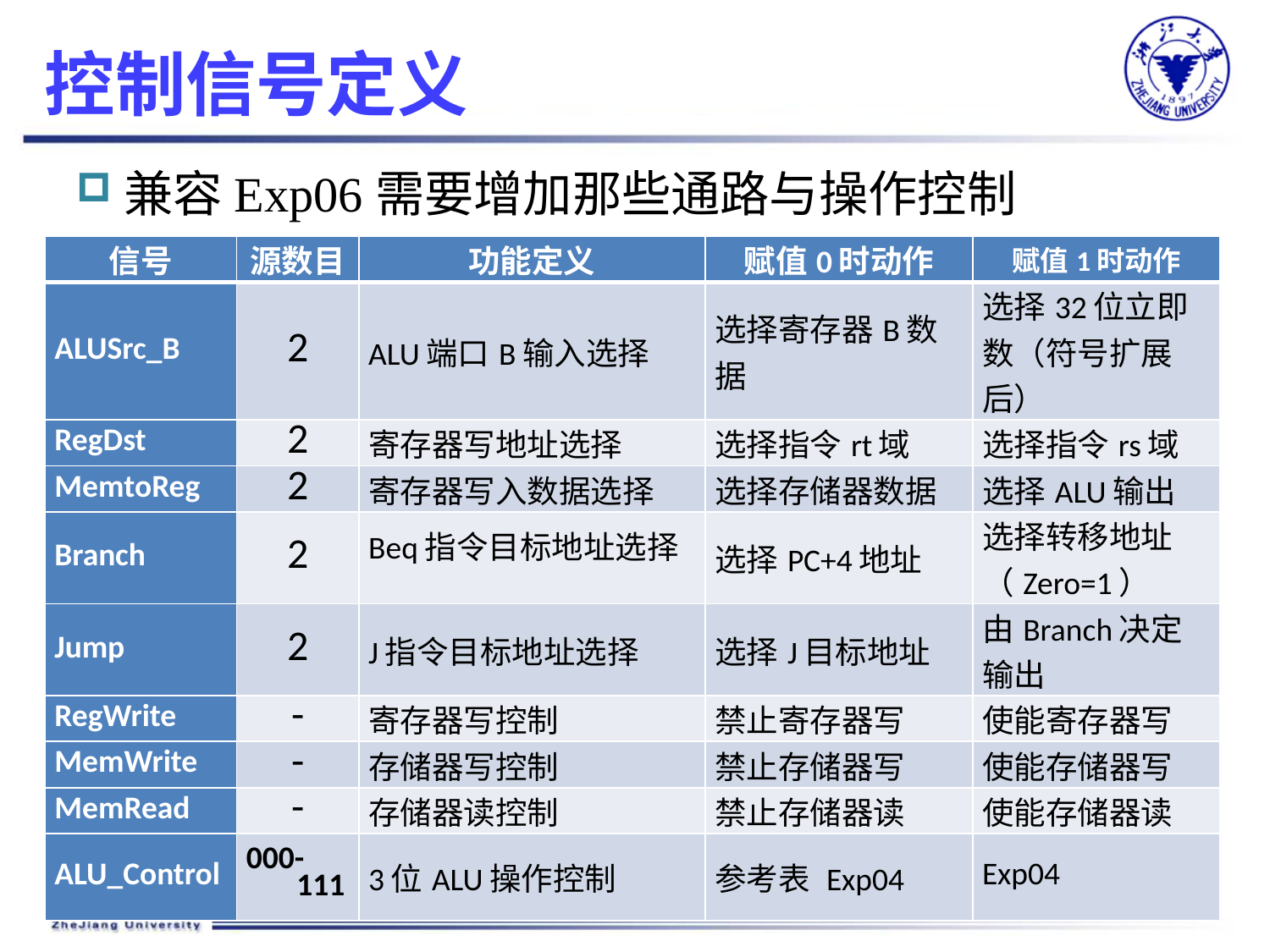

# 控制信号定义
兼容Exp06需要增加那些通路与操作控制
| 信号 | 源数目 | 功能定义 | 赋值0时动作 | 赋值1时动作 |
| --- | --- | --- | --- | --- |
| ALUSrc\_B | 2 | ALU端口B输入选择 | 选择寄存器B数据 | 选择32位立即数（符号扩展后） |
| RegDst | 2 | 寄存器写地址选择 | 选择指令rt域 | 选择指令rs域 |
| MemtoReg | 2 | 寄存器写入数据选择 | 选择存储器数据 | 选择ALU输出 |
| Branch | 2 | Beq指令目标地址选择 | 选择PC+4地址 | 选择转移地址（Zero=1） |
| Jump | 2 | J指令目标地址选择 | 选择J目标地址 | 由Branch决定输出 |
| RegWrite | - | 寄存器写控制 | 禁止寄存器写 | 使能寄存器写 |
| MemWrite | - | 存储器写控制 | 禁止存储器写 | 使能存储器写 |
| MemRead | - | 存储器读控制 | 禁止存储器读 | 使能存储器读 |
| ALU\_Control | 000- 111 | 3位ALU操作控制 | 参考表 Exp04 | Exp04 |